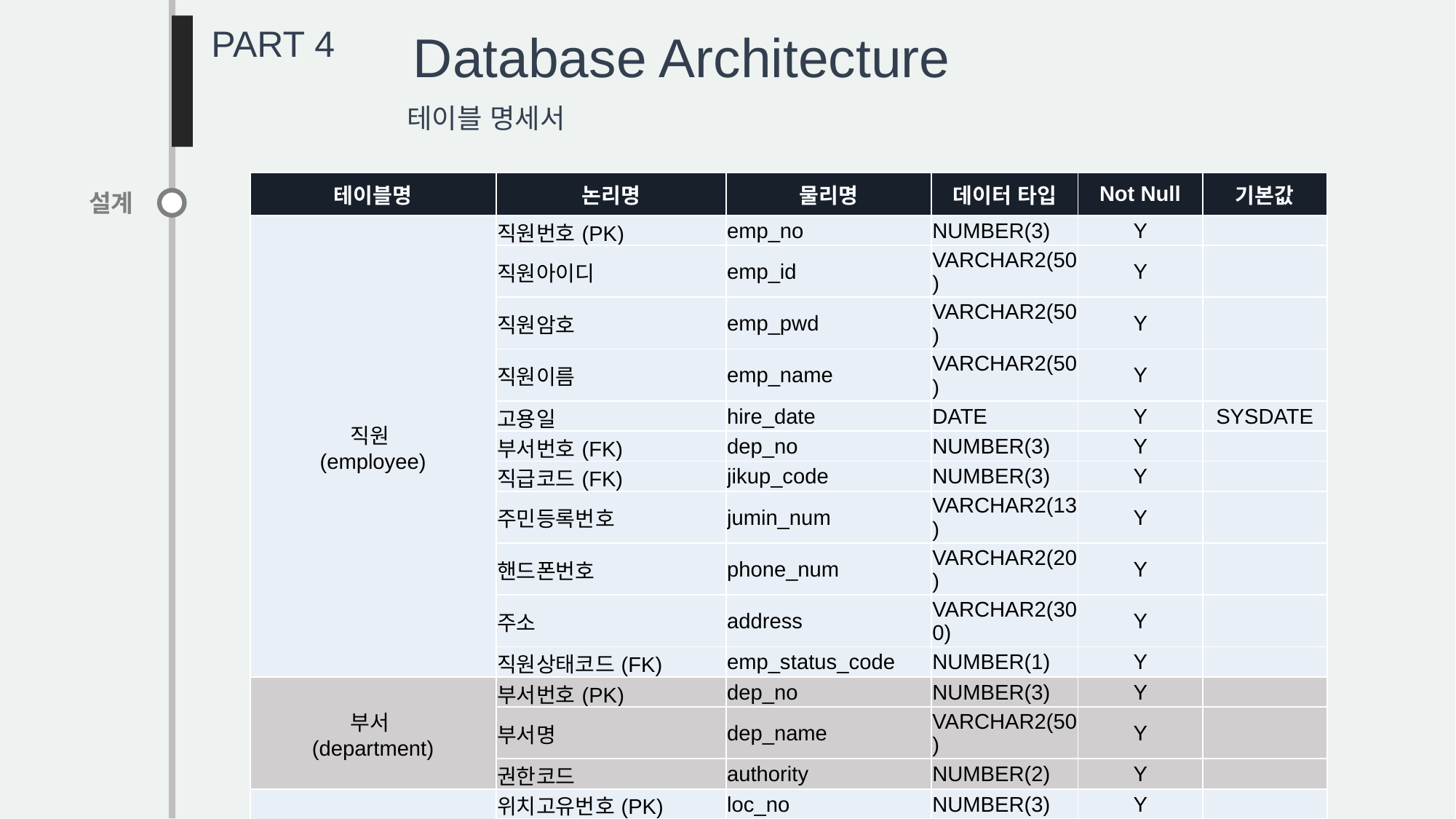

PART 4
Database Architecture
테이블 명세서
| 테이블명 | 논리명 | 물리명 | 데이터 타입 | Not Null | 기본값 |
| --- | --- | --- | --- | --- | --- |
| 직원 (employee) | 직원번호(PK) | emp\_no | NUMBER(3) | Y |  |
|  | 직원아이디 | emp\_id | VARCHAR2(50) | Y |  |
|  | 직원암호 | emp\_pwd | VARCHAR2(50) | Y |  |
|  | 직원이름 | emp\_name | VARCHAR2(50) | Y |  |
|  | 고용일 | hire\_date | DATE | Y | SYSDATE |
|  | 부서번호(FK) | dep\_no | NUMBER(3) | Y |  |
|  | 직급코드(FK) | jikup\_code | NUMBER(3) | Y |  |
|  | 주민등록번호 | jumin\_num | VARCHAR2(13) | Y |  |
|  | 핸드폰번호 | phone\_num | VARCHAR2(20) | Y |  |
|  | 주소 | address | VARCHAR2(300) | Y |  |
|  | 직원상태코드(FK) | emp\_status\_code | NUMBER(1) | Y |  |
| 부서 (department) | 부서번호(PK) | dep\_no | NUMBER(3) | Y |  |
|  | 부서명 | dep\_name | VARCHAR2(50) | Y |  |
|  | 권한코드 | authority | NUMBER(2) | Y |  |
| 부서위치 (department\_location) | 위치고유번호(PK) | loc\_no | NUMBER(3) | Y |  |
|  | 부서번호(FK) | dep\_no | NUMBER(3) | Y |  |
|  | 부서위치 | location | VARCHAR2(50) |  |  |
|  | 부서연락처 | contact\_tell | NUMBER(11) |  |  |
설계